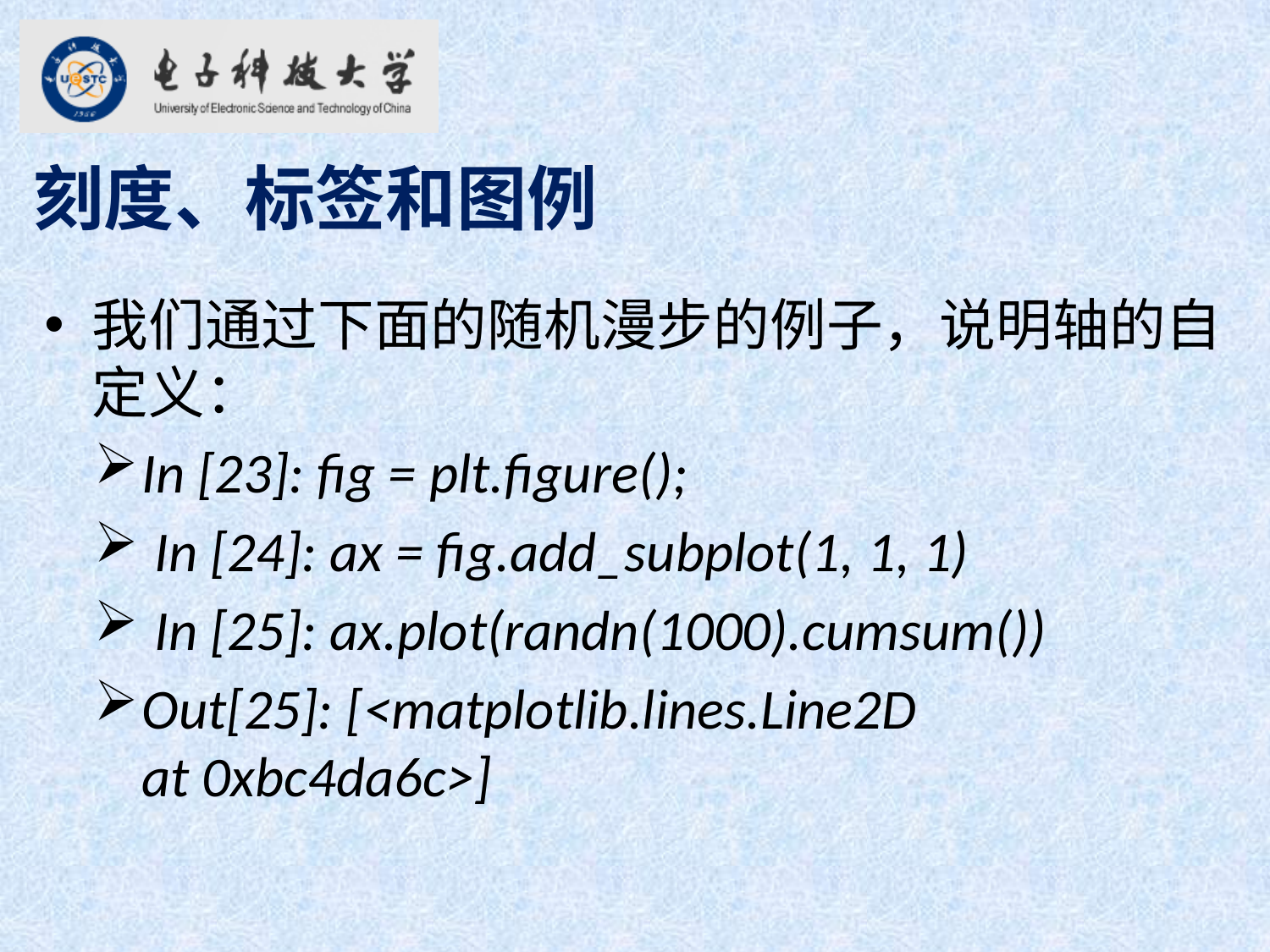

刻度、标签和图例

我们通过下面的随机漫步的例子，说明轴的自定义：
In [23]: fig = plt.figure();
 In [24]: ax = fig.add_subplot(1, 1, 1)
 In [25]: ax.plot(randn(1000).cumsum())
Out[25]: [<matplotlib.lines.Line2D at 0xbc4da6c>]